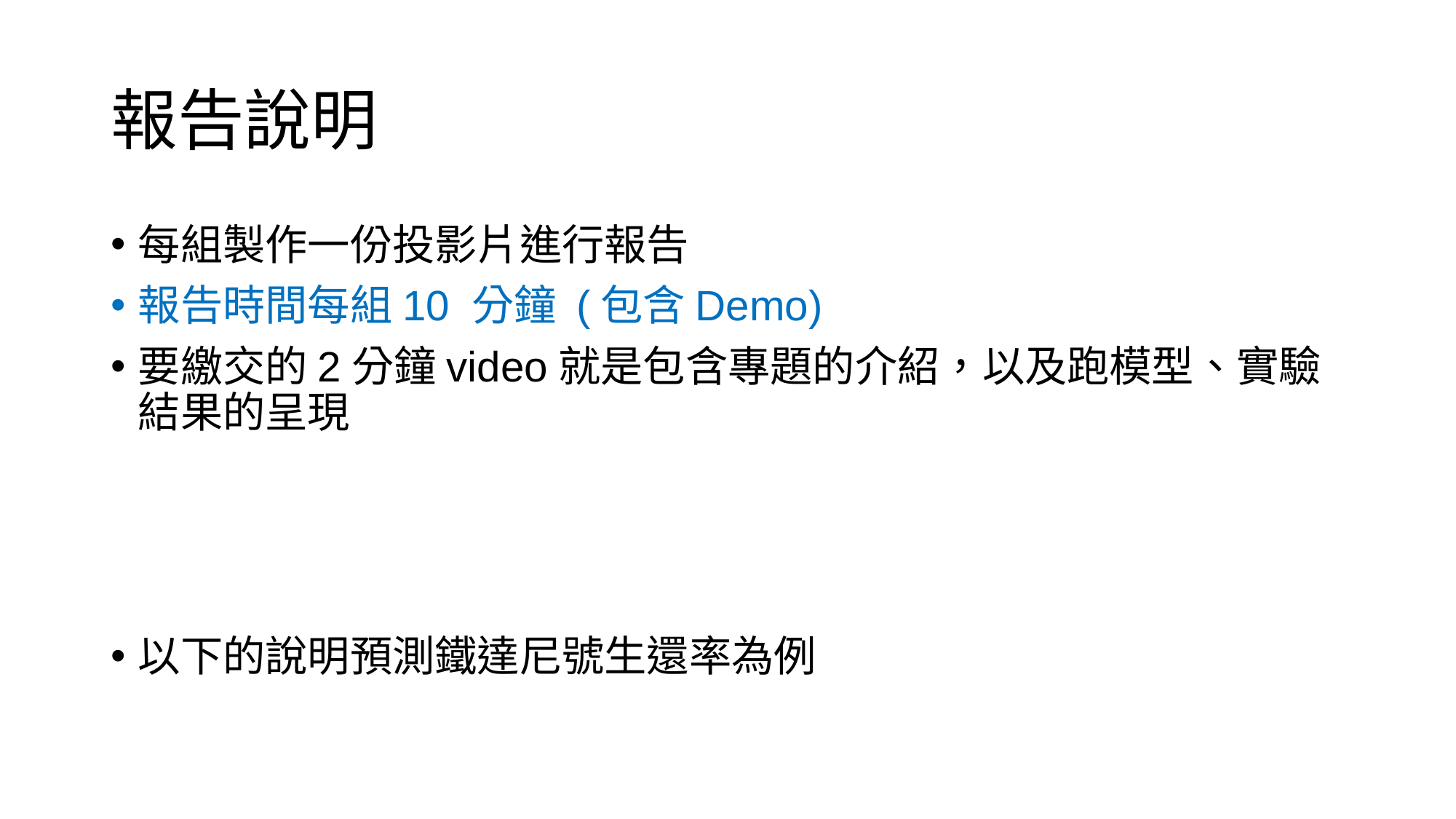

# 報告說明
每組製作一份投影片進行報告
報告時間每組10 分鐘 (包含Demo)
要繳交的2分鐘video就是包含專題的介紹，以及跑模型、實驗結果的呈現

以下的說明預測鐵達尼號生還率為例